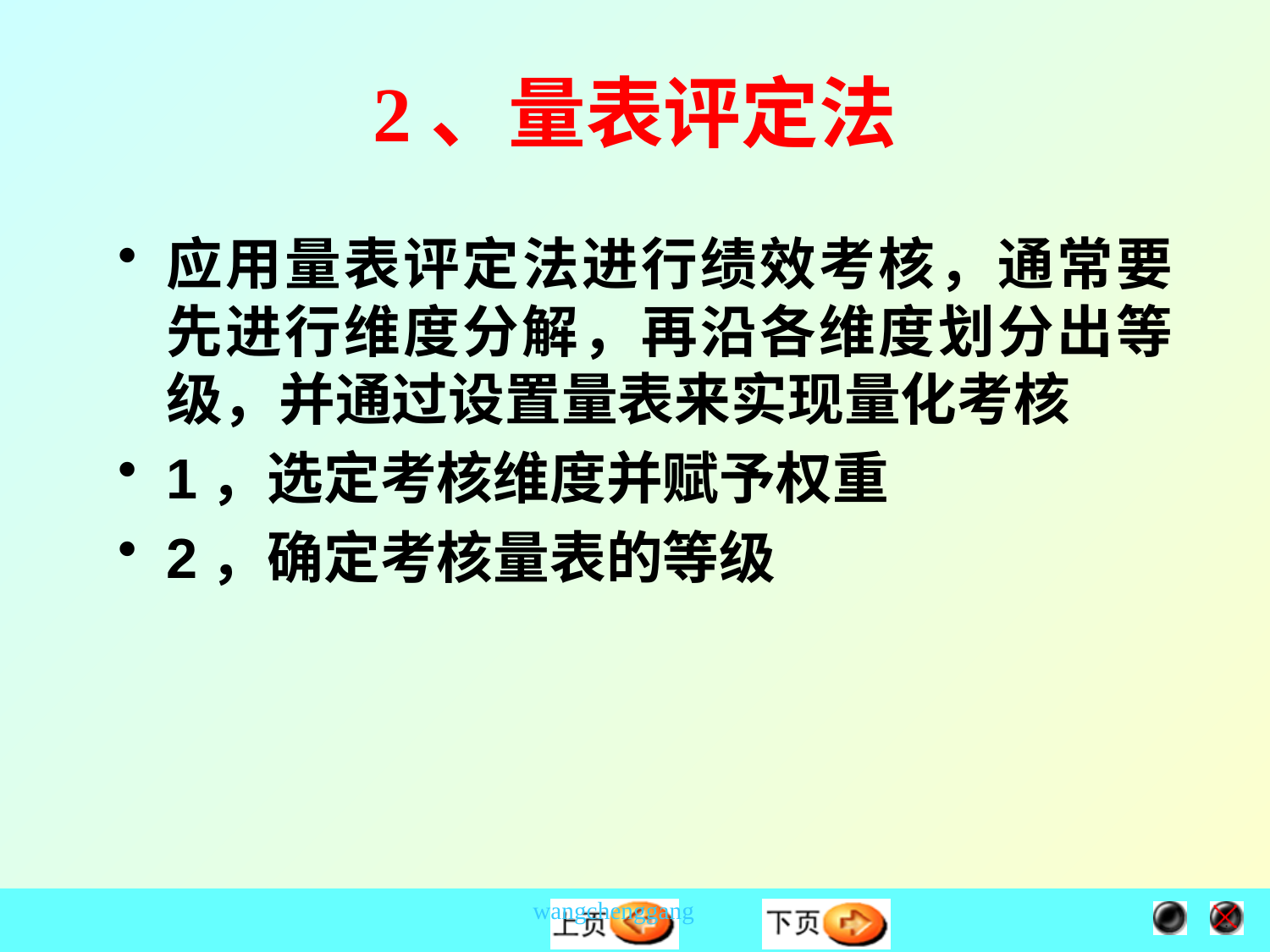

# 2、量表评定法
应用量表评定法进行绩效考核，通常要先进行维度分解，再沿各维度划分出等级，并通过设置量表来实现量化考核
1，选定考核维度并赋予权重
2，确定考核量表的等级
wangchenggang